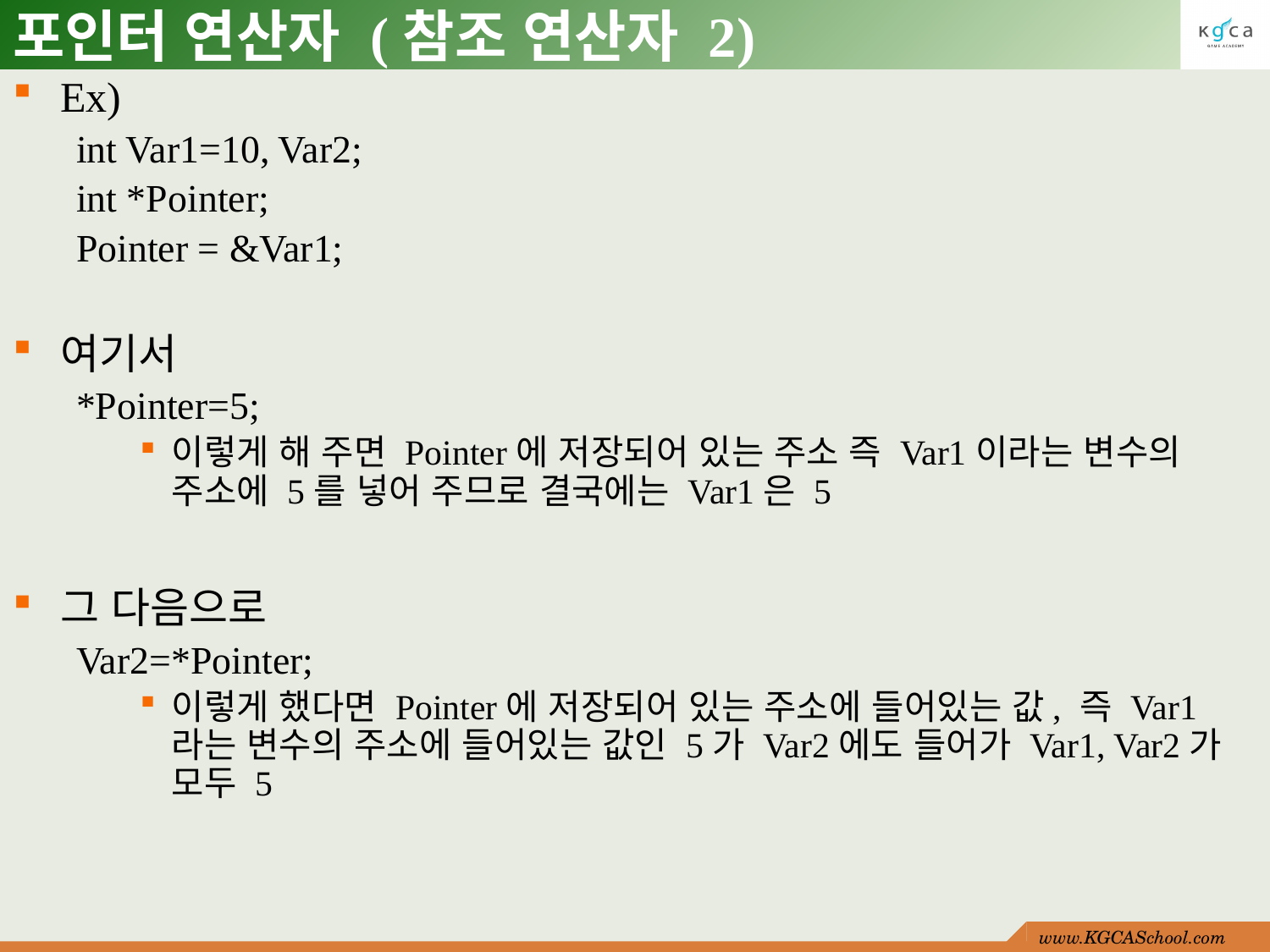

# 포인터 연산자 (참조 연산자 2)
Ex)
int Var1=10, Var2;
int *Pointer;
Pointer = &Var1;

여기서
*Pointer=5;
이렇게 해 주면 Pointer에 저장되어 있는 주소 즉 Var1이라는 변수의 주소에 5를 넣어 주므로 결국에는 Var1은 5

그 다음으로
Var2=*Pointer;
이렇게 했다면 Pointer에 저장되어 있는 주소에 들어있는 값, 즉 Var1라는 변수의 주소에 들어있는 값인 5가 Var2에도 들어가 Var1, Var2가 모두 5